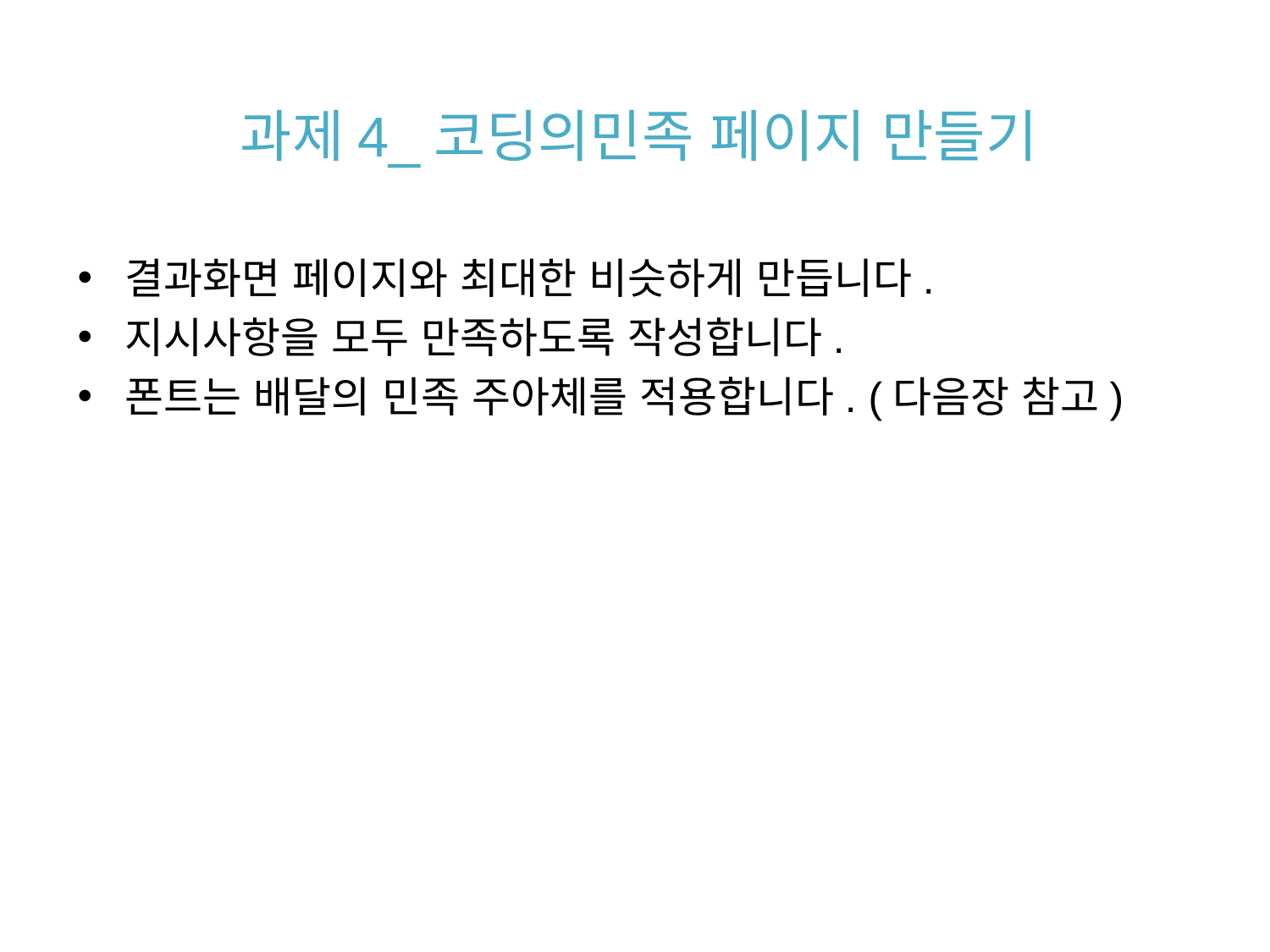

과제4_코딩의민족 페이지 만들기

결과화면 페이지와 최대한 비슷하게 만듭니다.
지시사항을 모두 만족하도록 작성합니다.
폰트는 배달의 민족 주아체를 적용합니다. (다음장 참고)